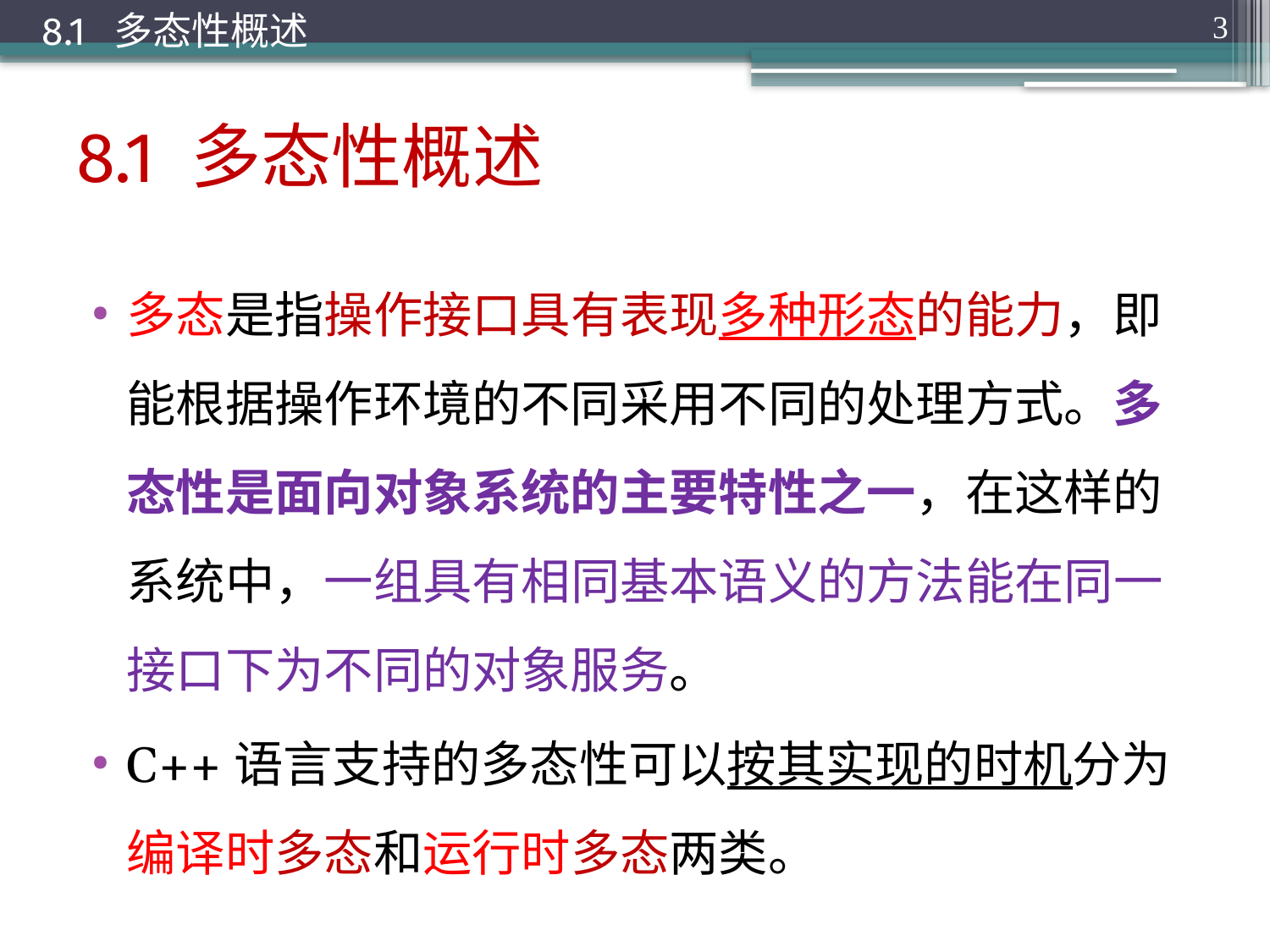

8.1  多态性概述
3
# 8.1 多态性概述
多态是指操作接口具有表现多种形态的能力，即能根据操作环境的不同采用不同的处理方式。多态性是面向对象系统的主要特性之一，在这样的系统中，一组具有相同基本语义的方法能在同一接口下为不同的对象服务。
C++语言支持的多态性可以按其实现的时机分为编译时多态和运行时多态两类。